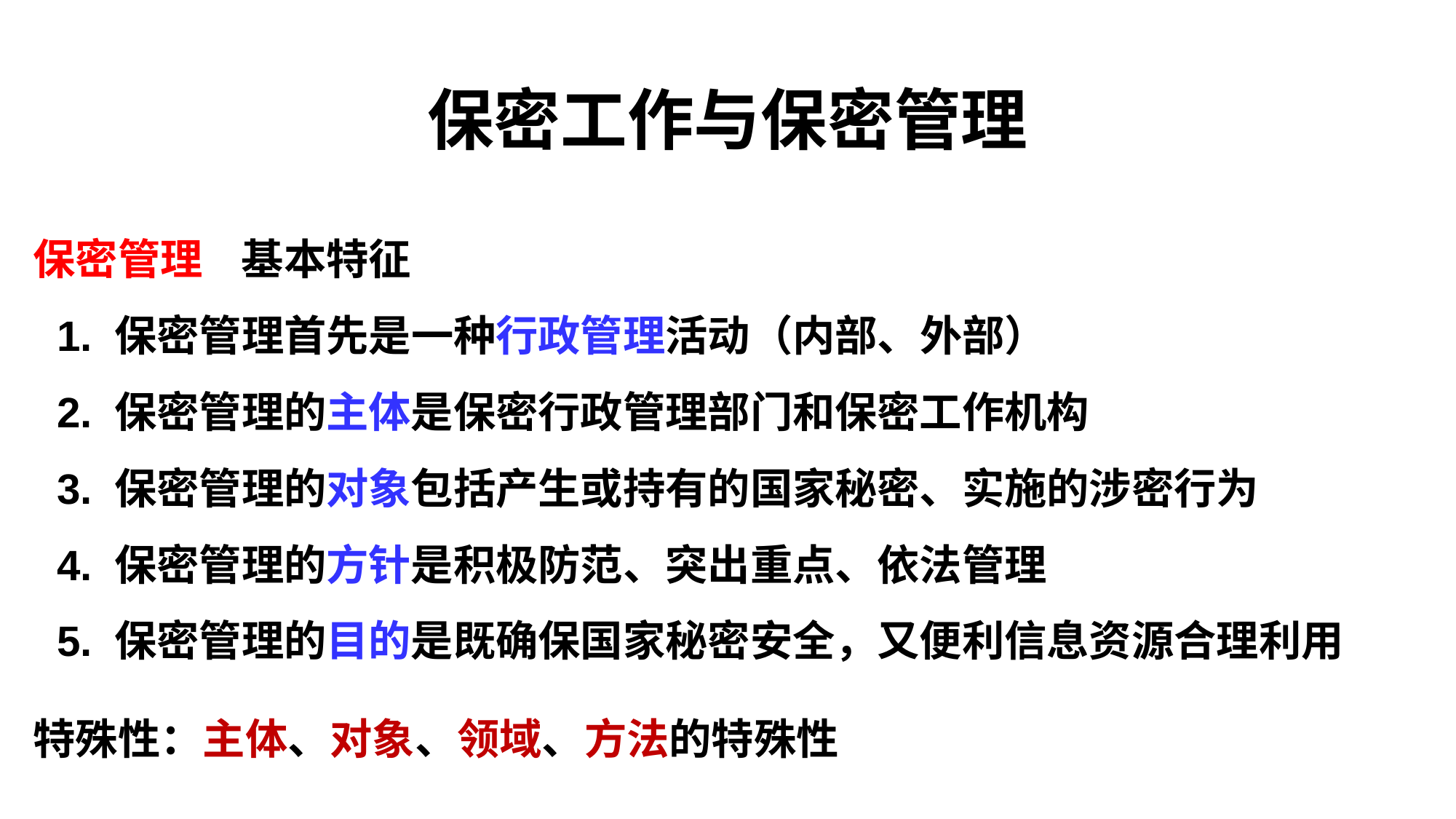

# 保密工作与保密管理
保密管理    基本特征
  1. 保密管理首先是一种行政管理活动（内部、外部）
  2. 保密管理的主体是保密行政管理部门和保密工作机构
  3. 保密管理的对象包括产生或持有的国家秘密、实施的涉密行为
  4. 保密管理的方针是积极防范、突出重点、依法管理
  5. 保密管理的目的是既确保国家秘密安全，又便利信息资源合理利用

特殊性：主体、对象、领域、方法的特殊性